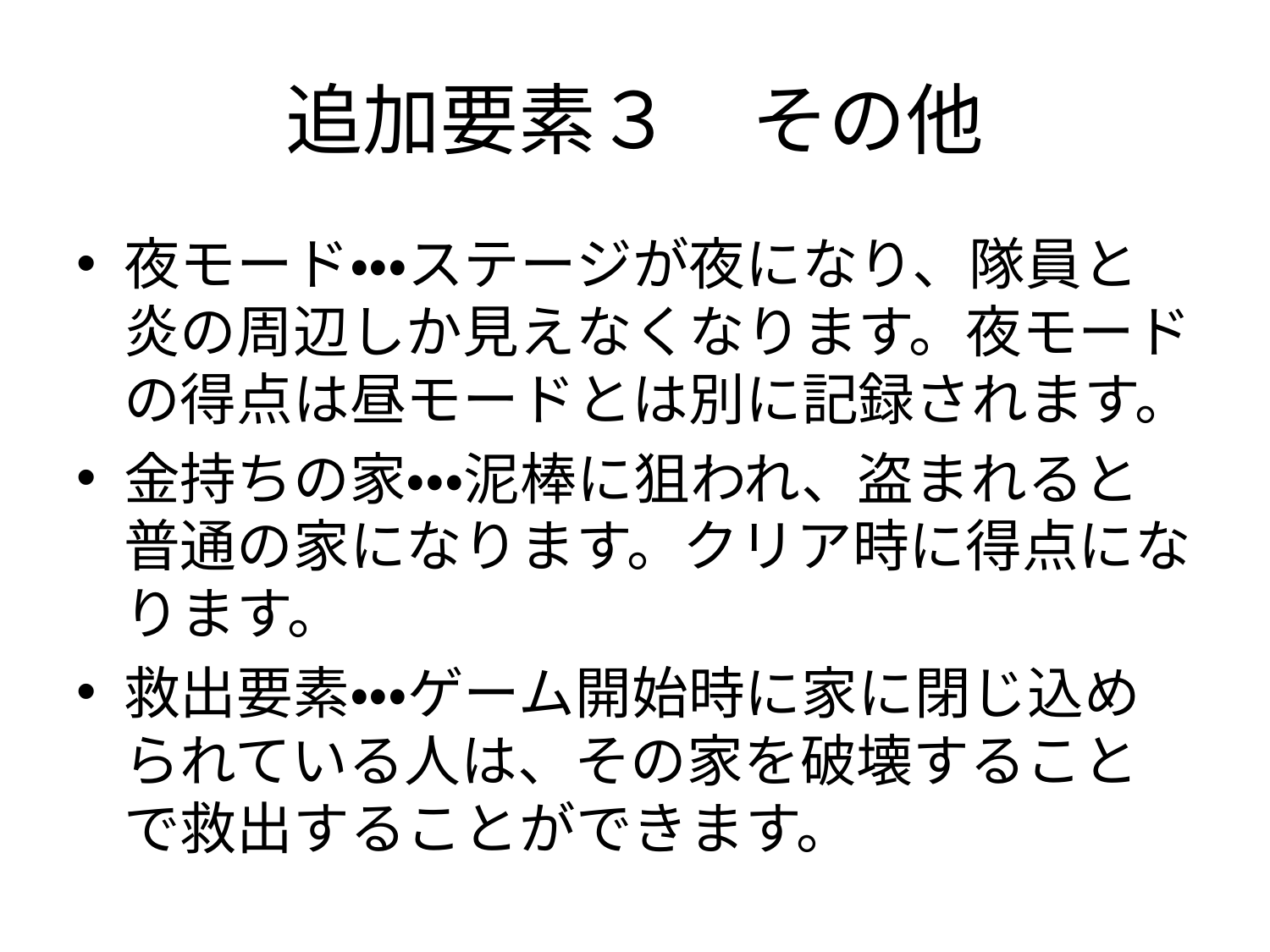

# 追加要素３　その他
夜モード・・・ステージが夜になり、隊員と炎の周辺しか見えなくなります。夜モードの得点は昼モードとは別に記録されます。
金持ちの家・・・泥棒に狙われ、盗まれると普通の家になります。クリア時に得点になります。
救出要素・・・ゲーム開始時に家に閉じ込められている人は、その家を破壊することで救出することができます。